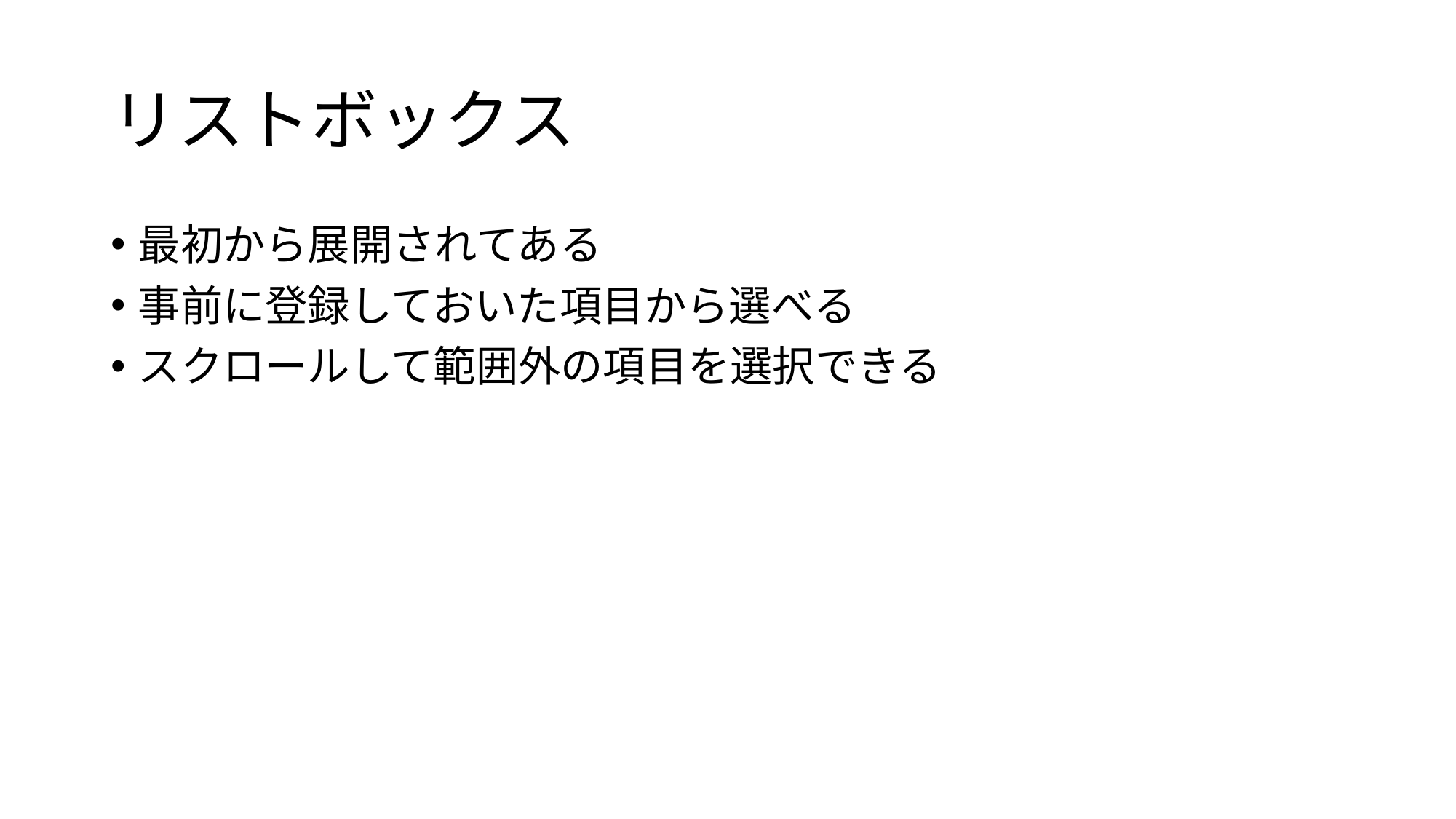

# リストボックス
最初から展開されてある
事前に登録しておいた項目から選べる
スクロールして範囲外の項目を選択できる